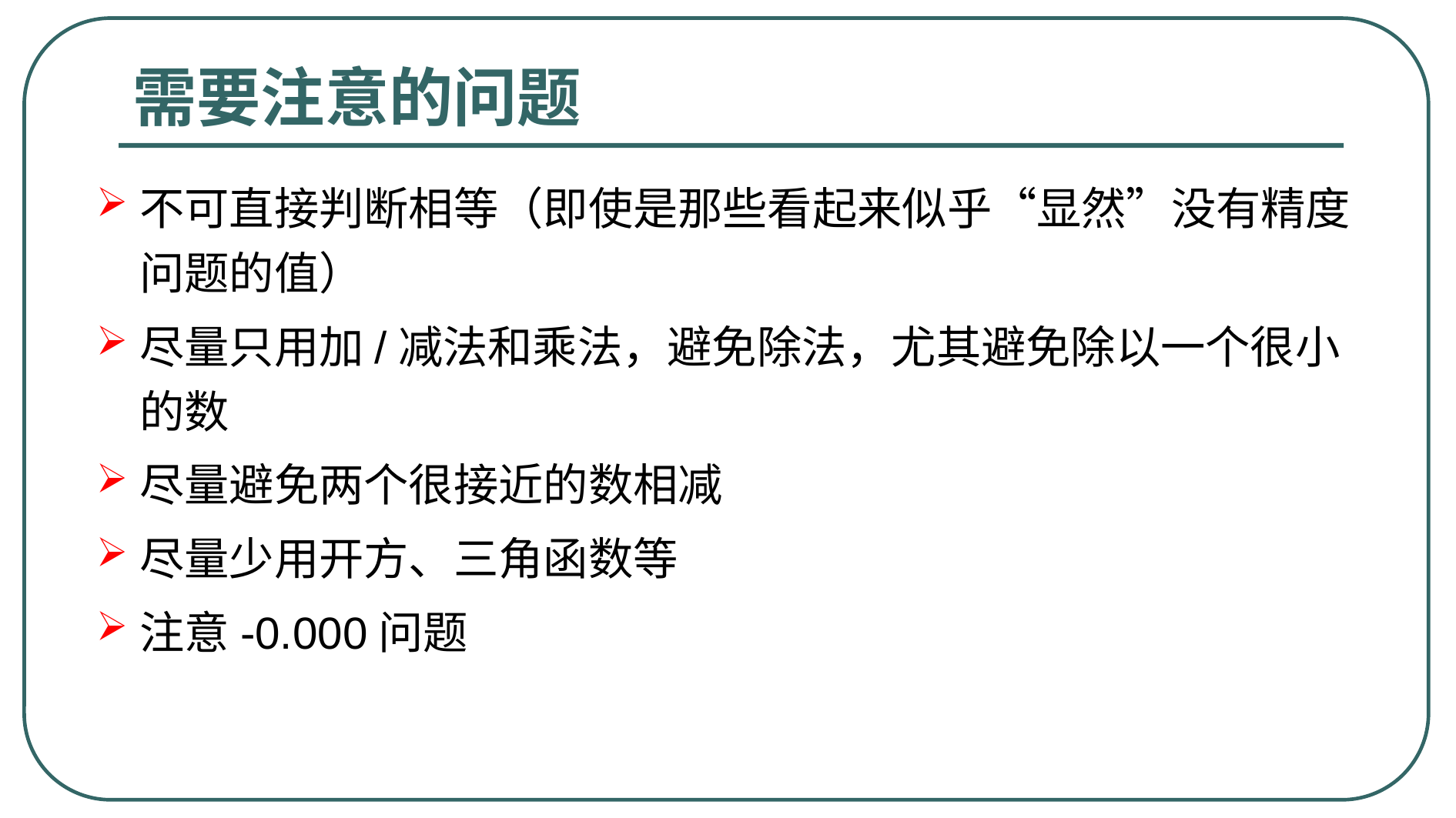

# 需要注意的问题
不可直接判断相等（即使是那些看起来似乎“显然”没有精度问题的值）
尽量只用加/减法和乘法，避免除法，尤其避免除以一个很小的数
尽量避免两个很接近的数相减
尽量少用开方、三角函数等
注意-0.000问题